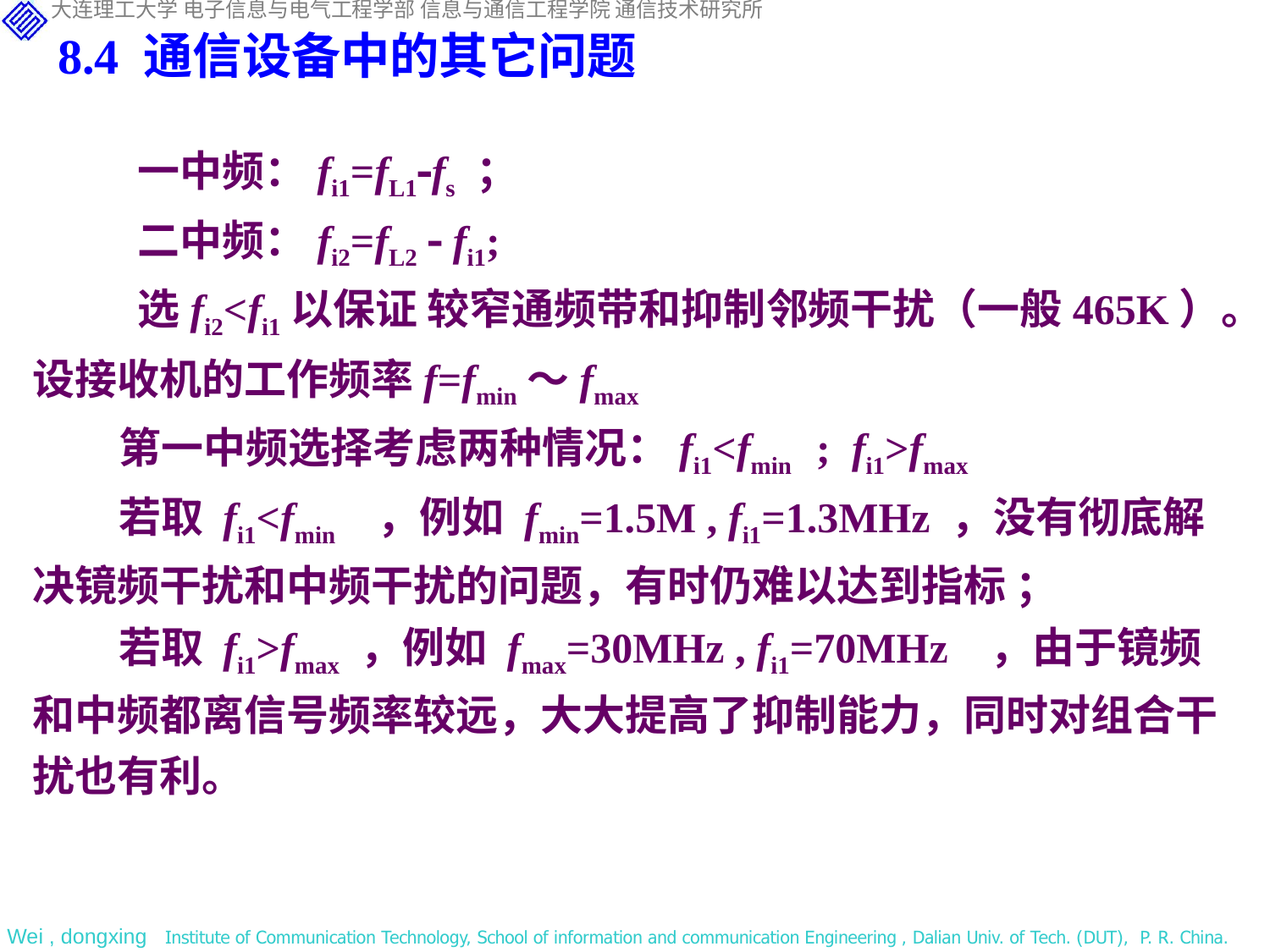

8.4 通信设备中的其它问题
          一中频：fi1=fL1−fs ；
          二中频：fi2=fL2 − fi1;
          选fi2<fi1以保证 较窄通频带和抑制邻频干扰（一般465K）。设接收机的工作频率f=fmin～fmax
        第一中频选择考虑两种情况：fi1<fmin    ;  fi1>fmax
        若取 fi1<fmin   ，例如 fmin=1.5M , fi1=1.3MHz ，没有彻底解决镜频干扰和中频干扰的问题，有时仍难以达到指标 ；
        若取 fi1>fmax ，例如 fmax=30MHz , fi1=70MHz   ，由于镜频
和中频都离信号频率较远，大大提高了抑制能力，同时对组合干扰也有利。